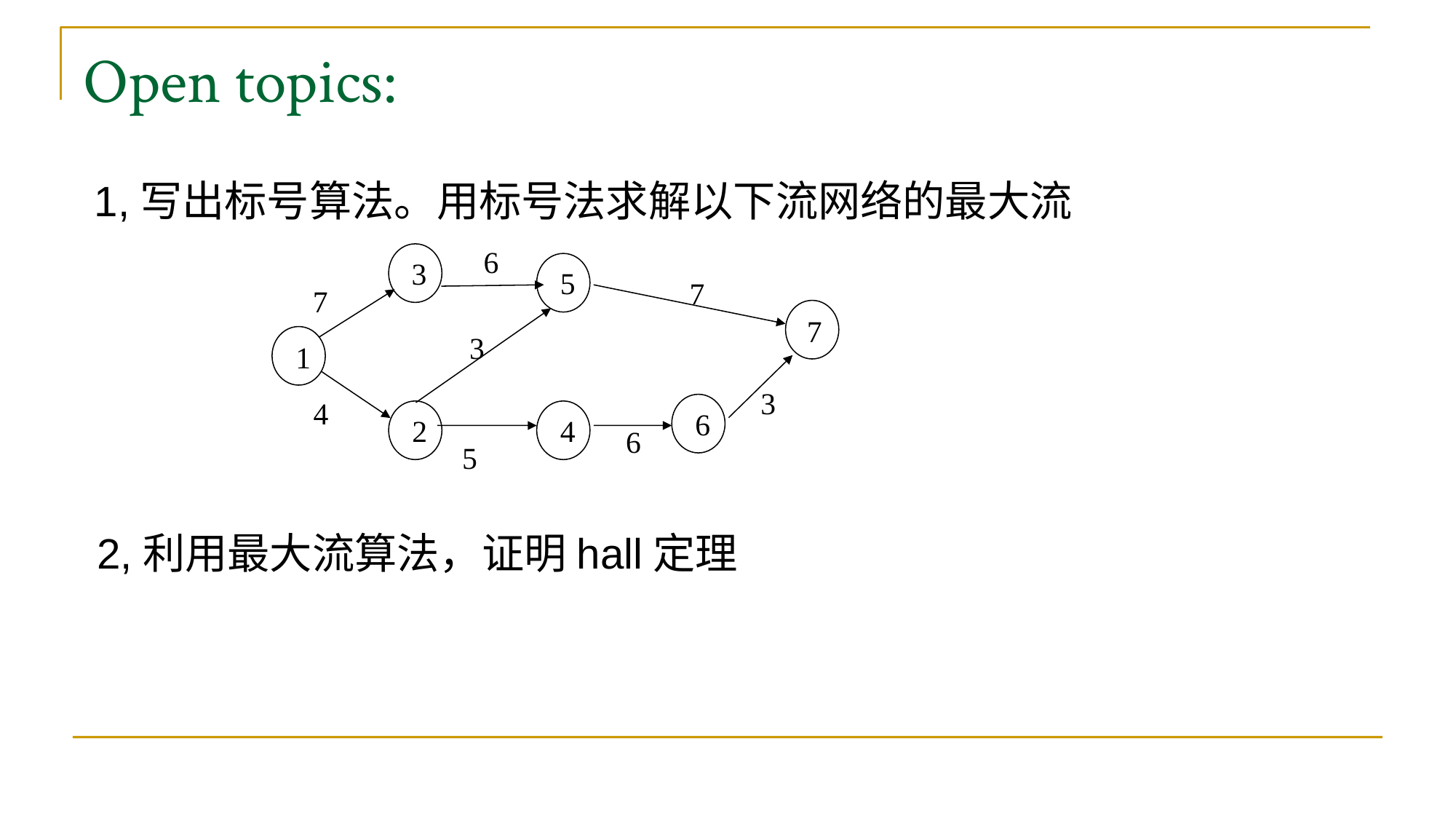

# Open topics:
1,写出标号算法。用标号法求解以下流网络的最大流
6

3

5
7
7

7

3

1

3
4

6

2

4
6

5
2,利用最大流算法，证明hall定理